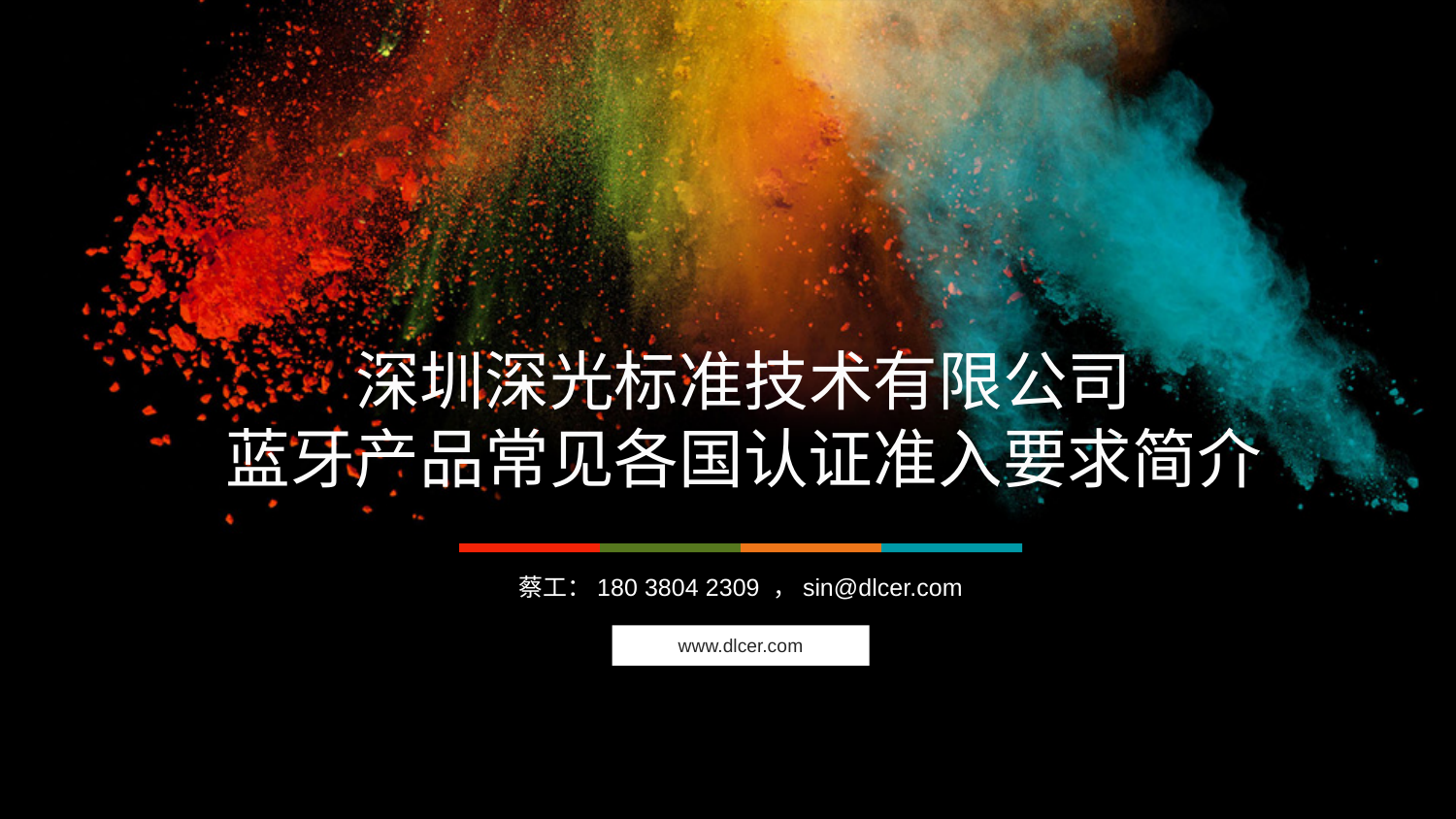

深圳深光标准技术有限公司
蓝牙产品常见各国认证准入要求简介

蔡工：180 3804 2309 ，sin@dlcer.com

www.dlcer.com